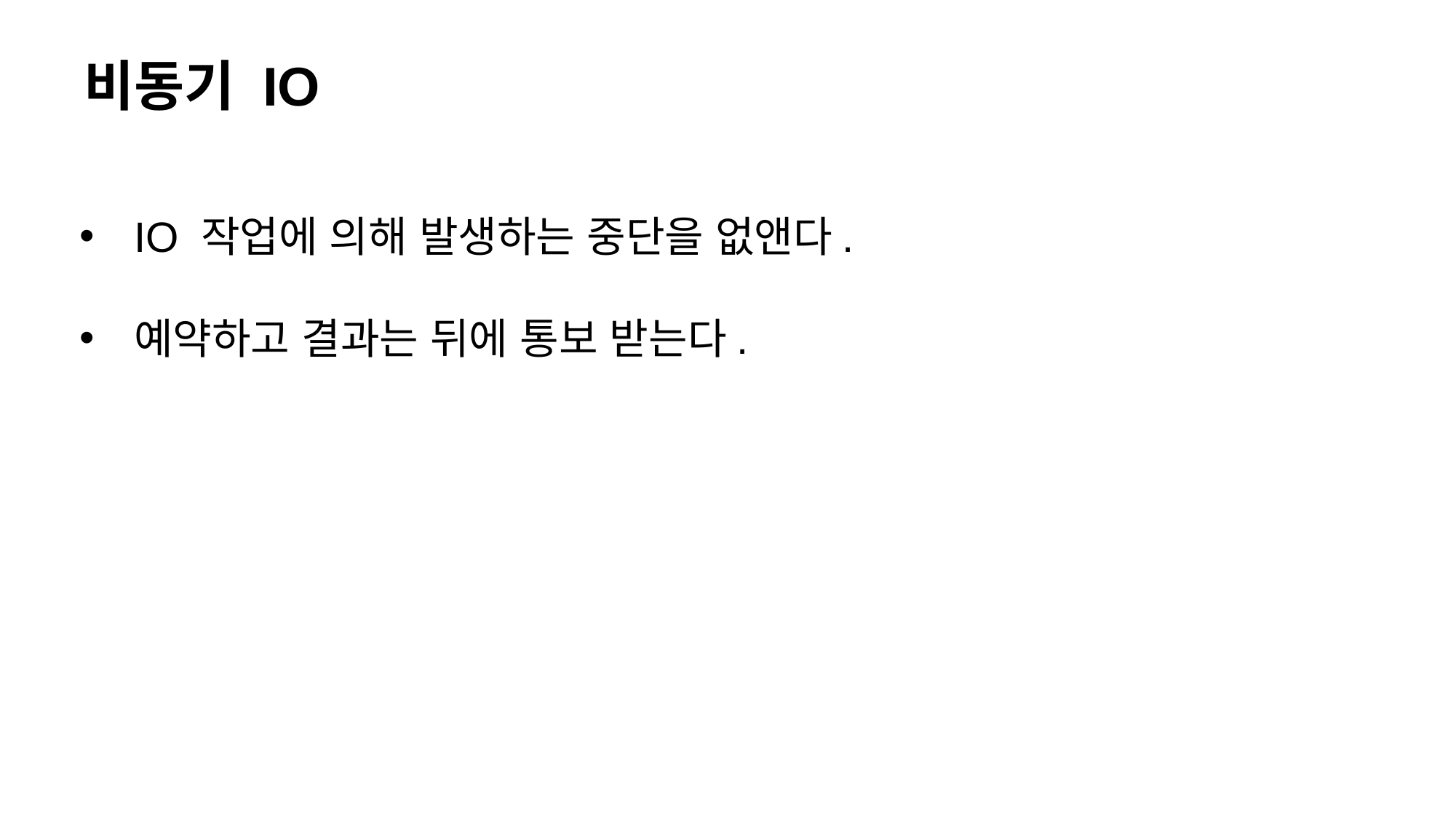

비동기 IO
IO 작업에 의해 발생하는 중단을 없앤다.

예약하고 결과는 뒤에 통보 받는다.